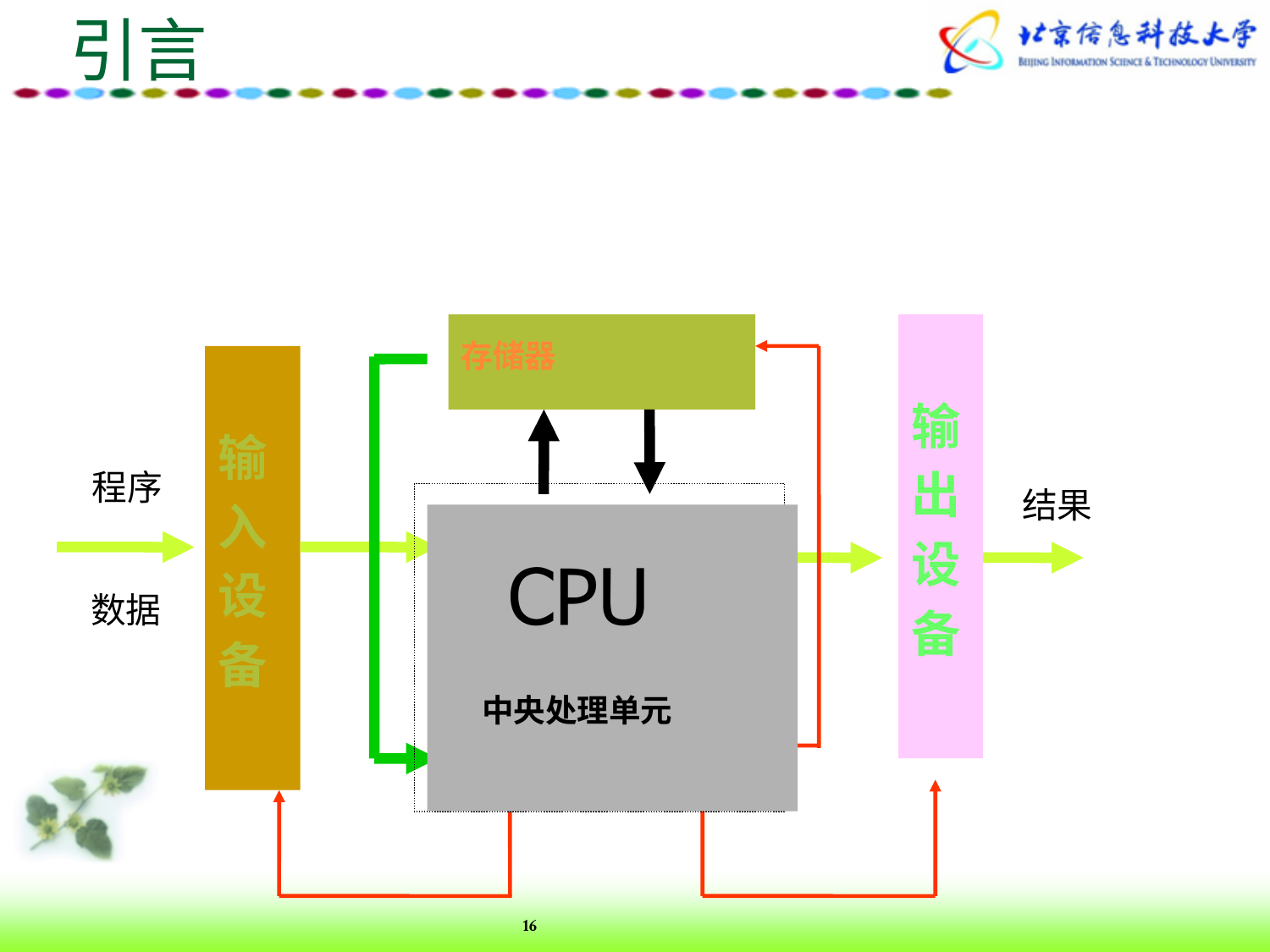

# 引言
计算机的基本模型——冯.诺依曼模型
存储器
	输
出
设
备

	输
入
设
备

程序
结果

CPU
中央处理单元
运算器

数据

控制器

16